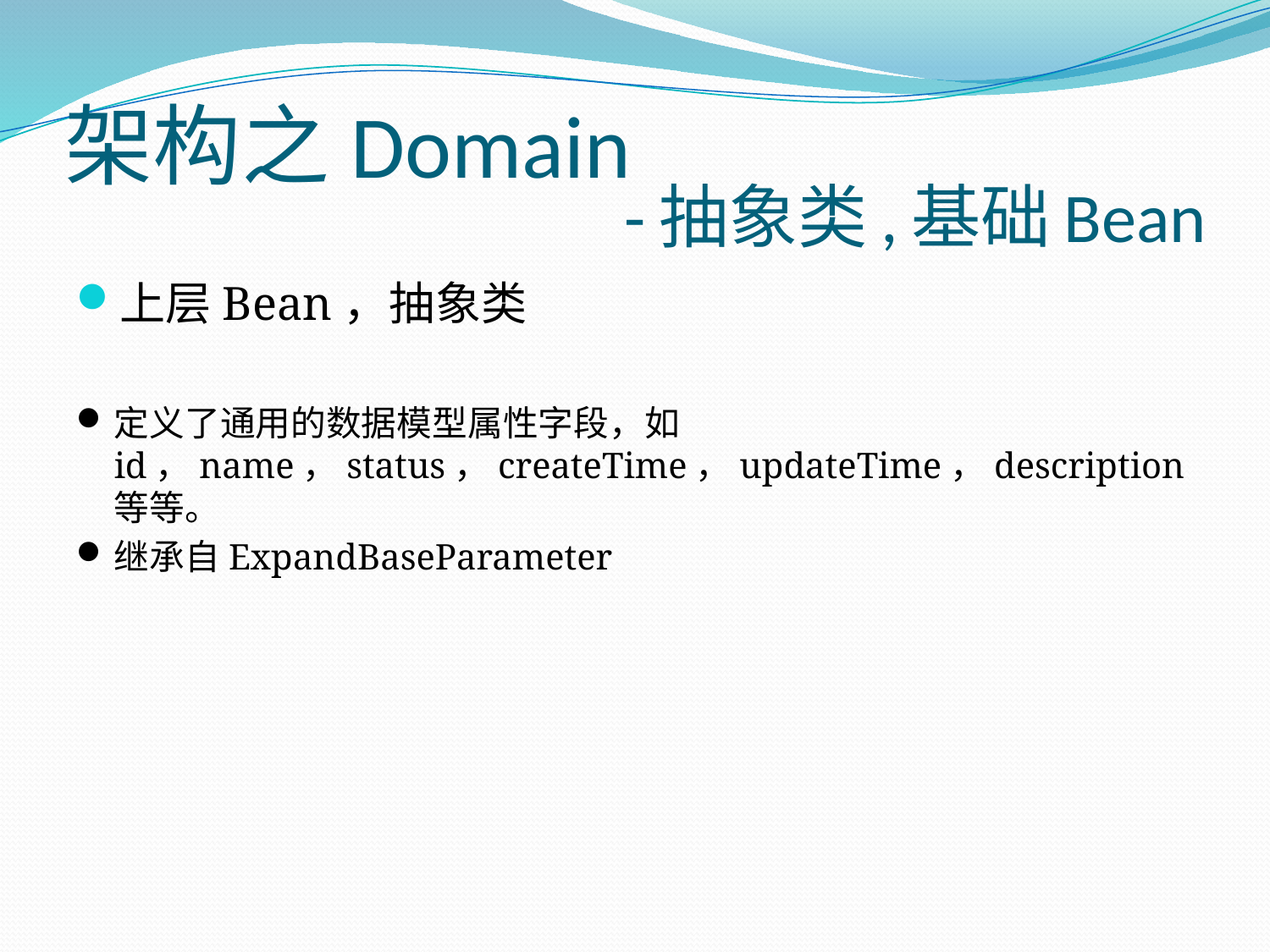

架构之Domain
# -抽象类,基础Bean
上层Bean，抽象类

定义了通用的数据模型属性字段，如id，name，status，createTime，updateTime，description等等。
继承自ExpandBaseParameter